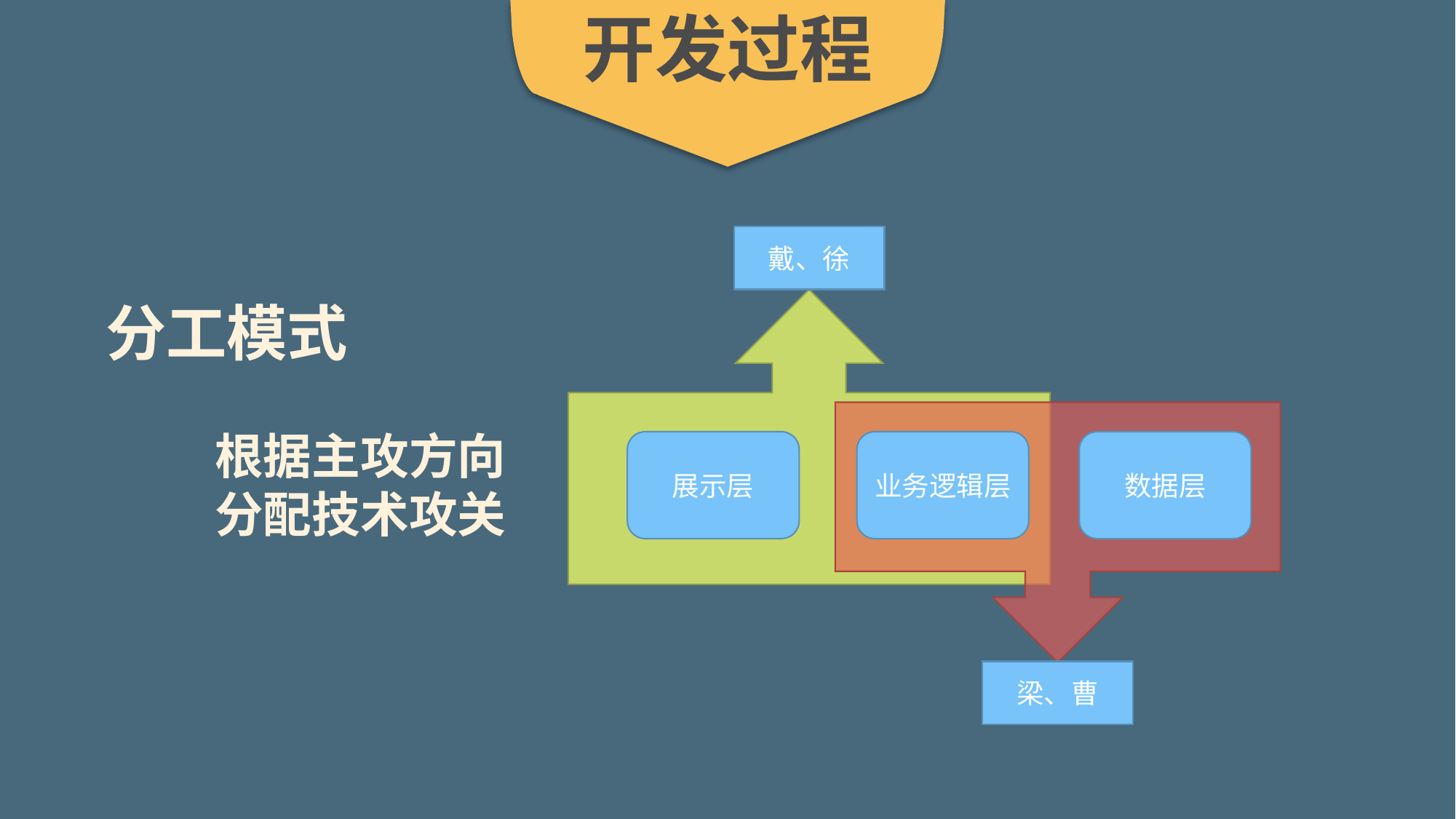

开发过程
戴、徐
分工模式

	根据主攻方向
	分配技术攻关

展示层
业务逻辑层
数据层
梁、曹